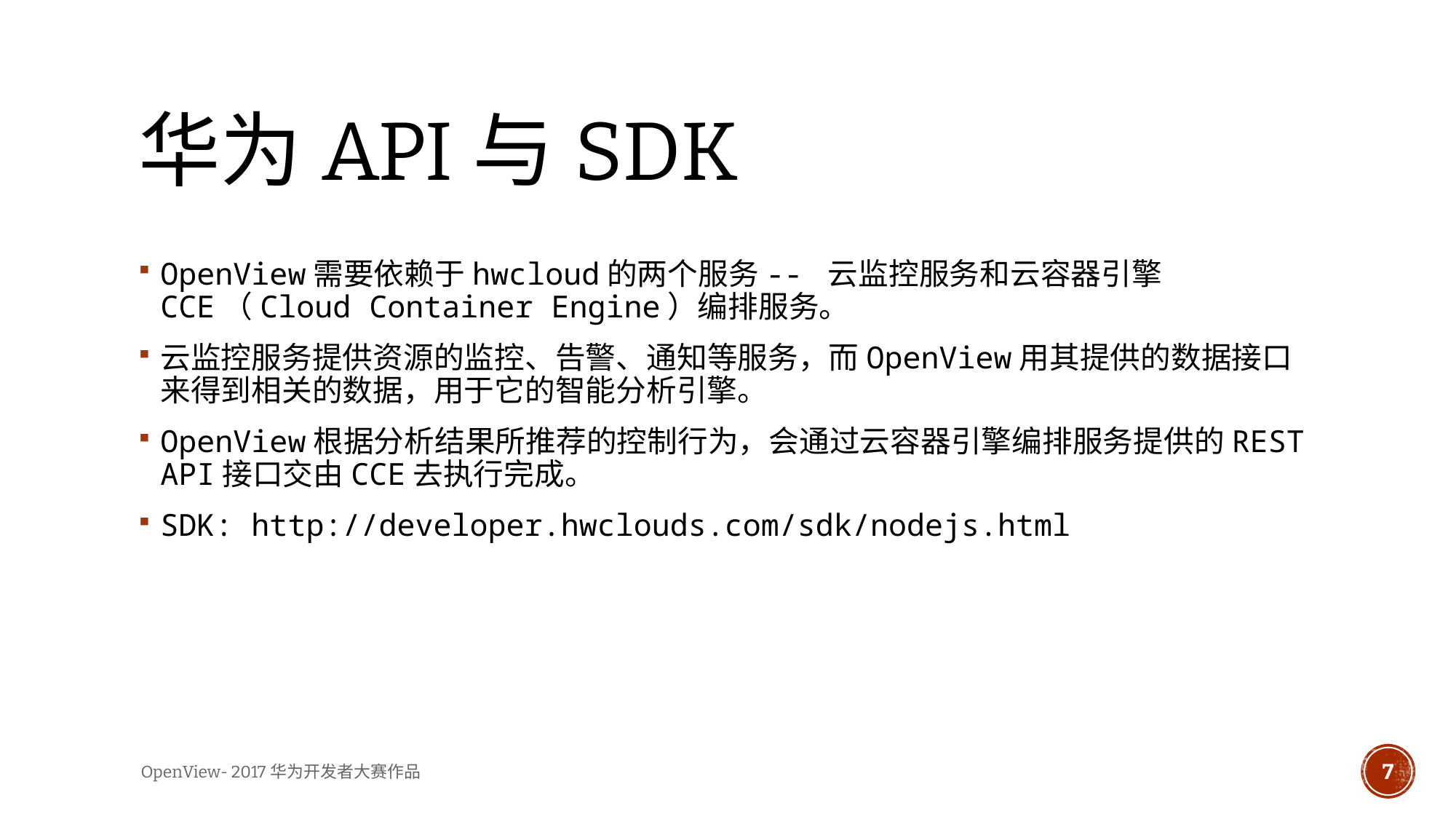

# 华为API与SDK
OpenView需要依赖于hwcloud的两个服务-- 云监控服务和云容器引擎CCE（Cloud Container Engine）编排服务。
云监控服务提供资源的监控、告警、通知等服务，而OpenView用其提供的数据接口来得到相关的数据，用于它的智能分析引擎。
OpenView根据分析结果所推荐的控制行为，会通过云容器引擎编排服务提供的REST API接口交由CCE去执行完成。
SDK: http://developer.hwclouds.com/sdk/nodejs.html

OpenView- 2017华为开发者大赛作品
7